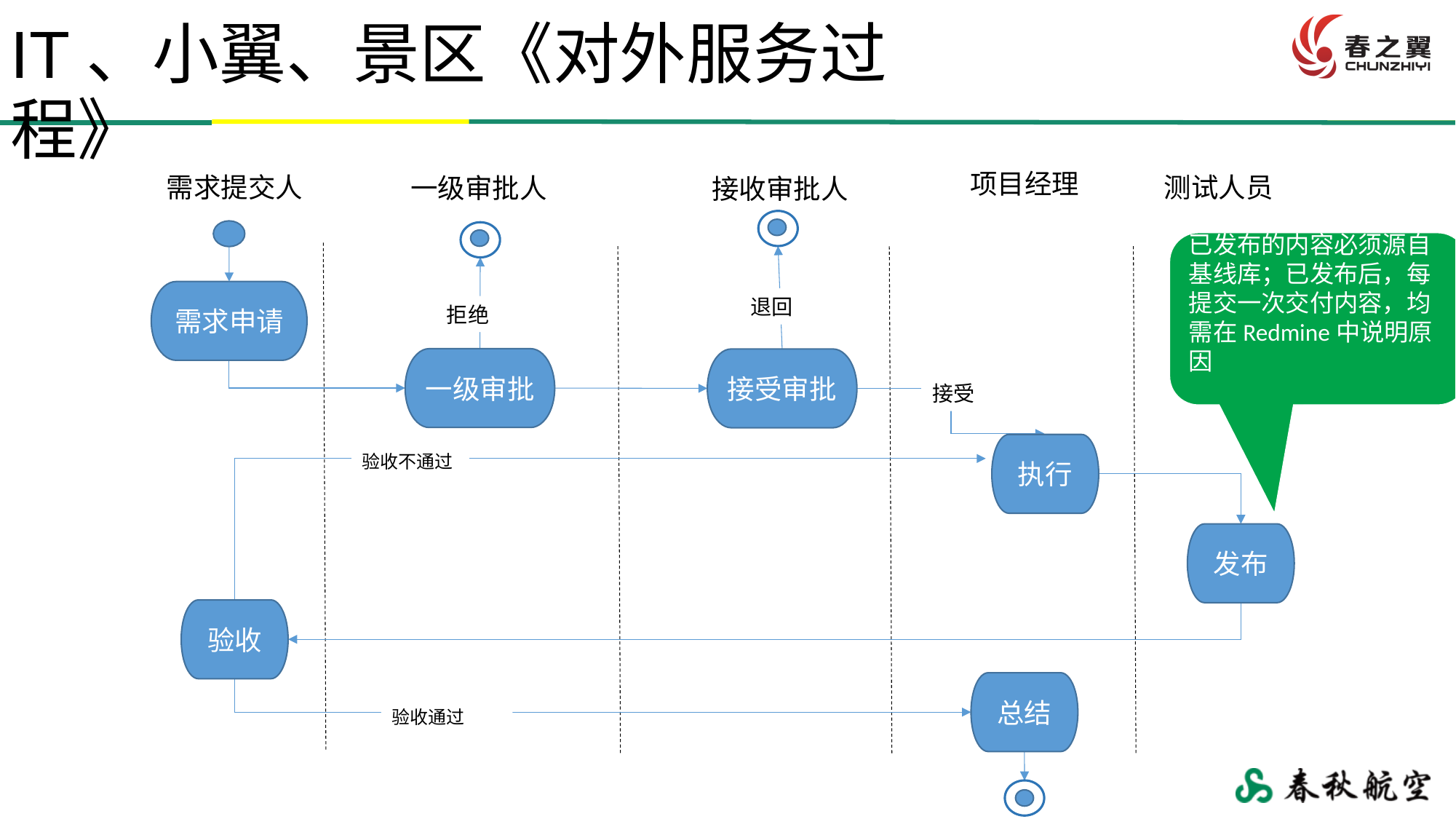

IT、小翼、景区《对外服务过程》

项目经理
测试人员
需求提交人
一级审批人
接收审批人

已发布的内容必须源自基线库；已发布后，每提交一次交付内容，均需在Redmine中说明原因

需求申请
退回
拒绝
一级审批
接受审批
接受
执行
验收不通过
发布
验收
总结
验收通过